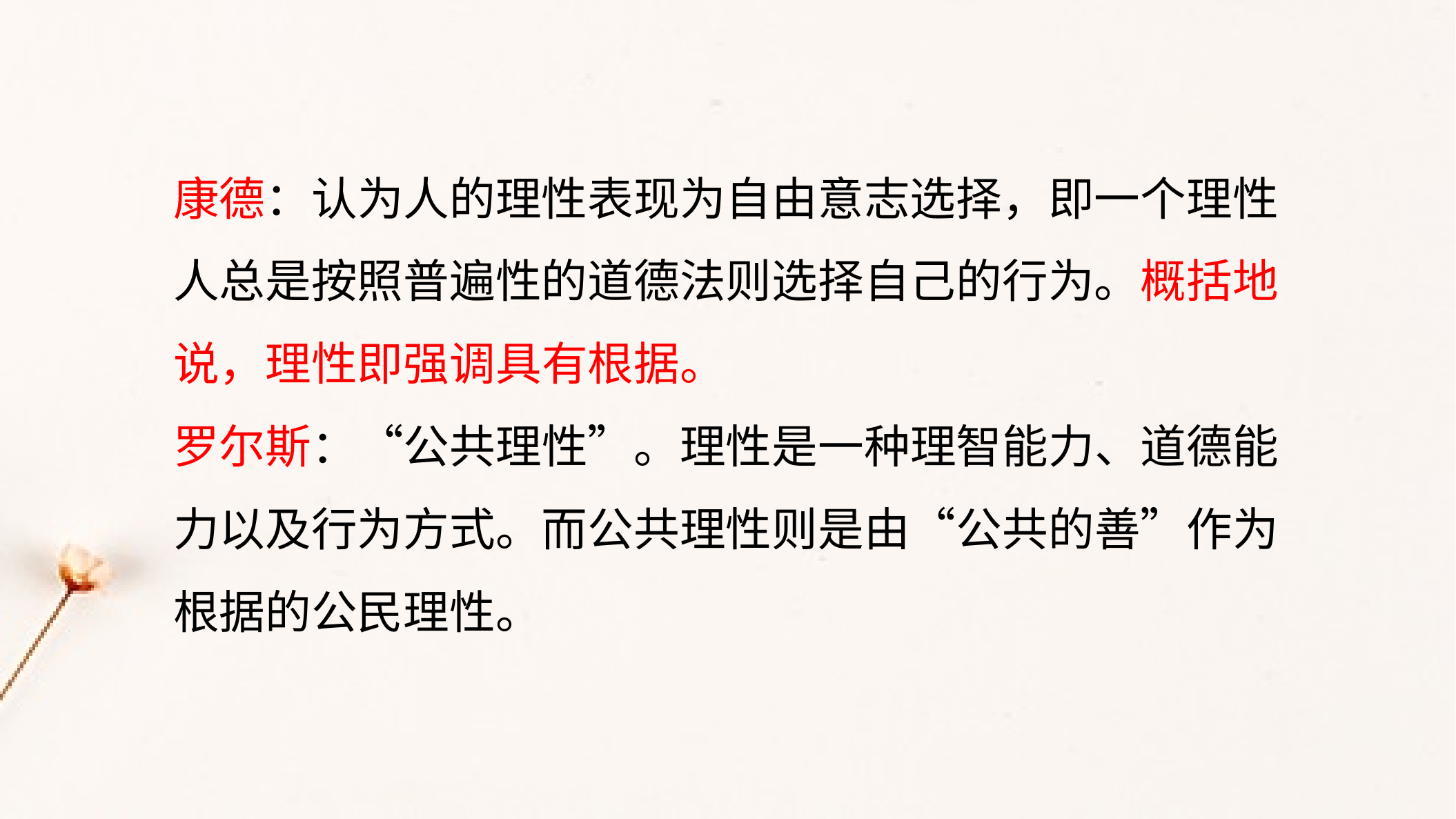

康德：认为人的理性表现为自由意志选择，即一个理性人总是按照普遍性的道德法则选择自己的行为。概括地说，理性即强调具有根据。
罗尔斯：“公共理性”。理性是一种理智能力、道德能力以及行为方式。而公共理性则是由“公共的善”作为根据的公民理性。